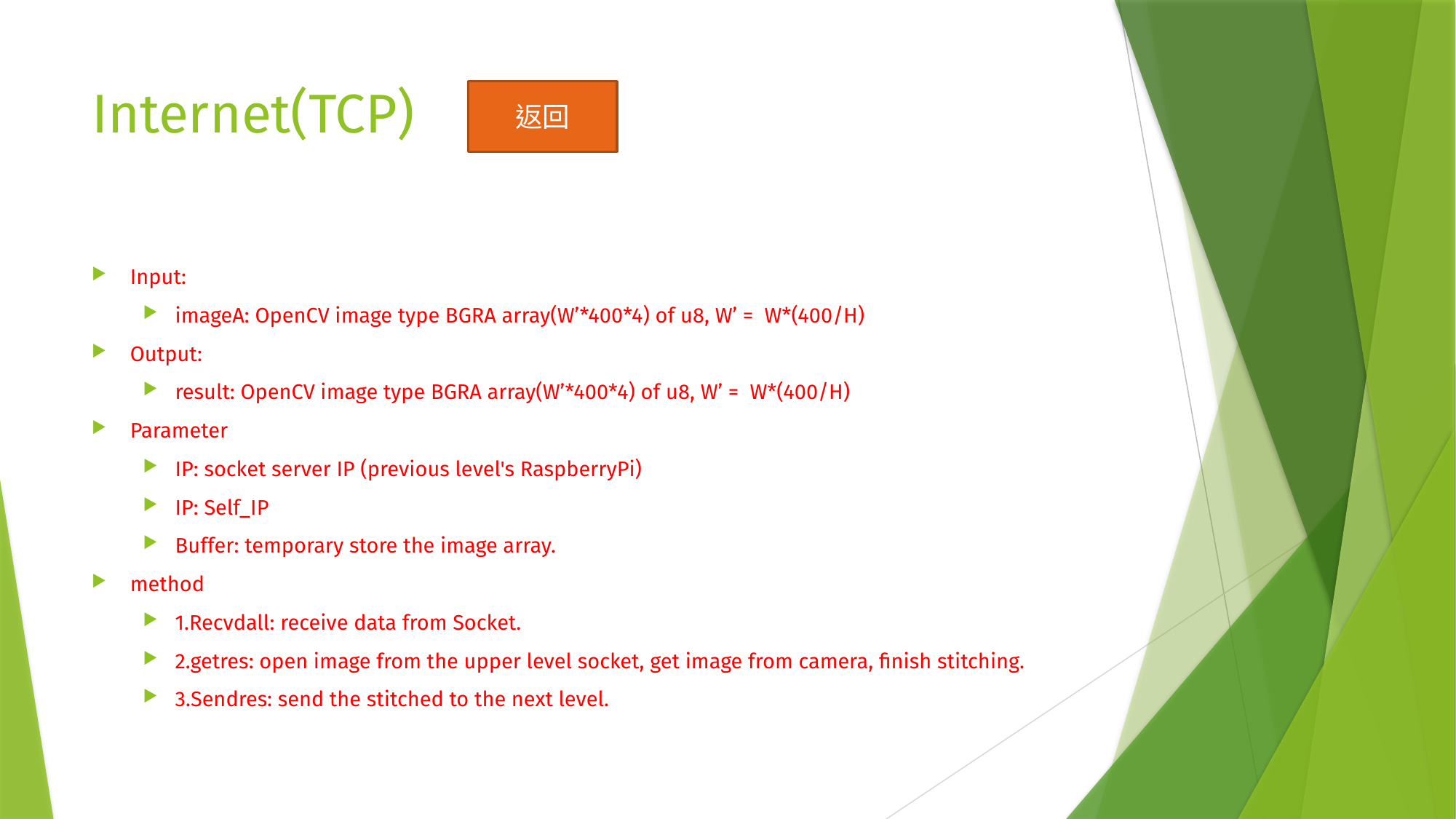

# Internet(TCP)
返回
Input:
imageA: OpenCV image type BGRA array(W’*400*4) of u8, W’ =  W*(400/H)
Output:
result: OpenCV image type BGRA array(W’*400*4) of u8, W’ =  W*(400/H)
Parameter
IP: socket server IP (previous level's RaspberryPi)
IP: Self_IP
Buffer: temporary store the image array.
method
1.Recvdall: receive data from Socket.
2.getres: open image from the upper level socket, get image from camera, finish stitching.
3.Sendres: send the stitched to the next level.